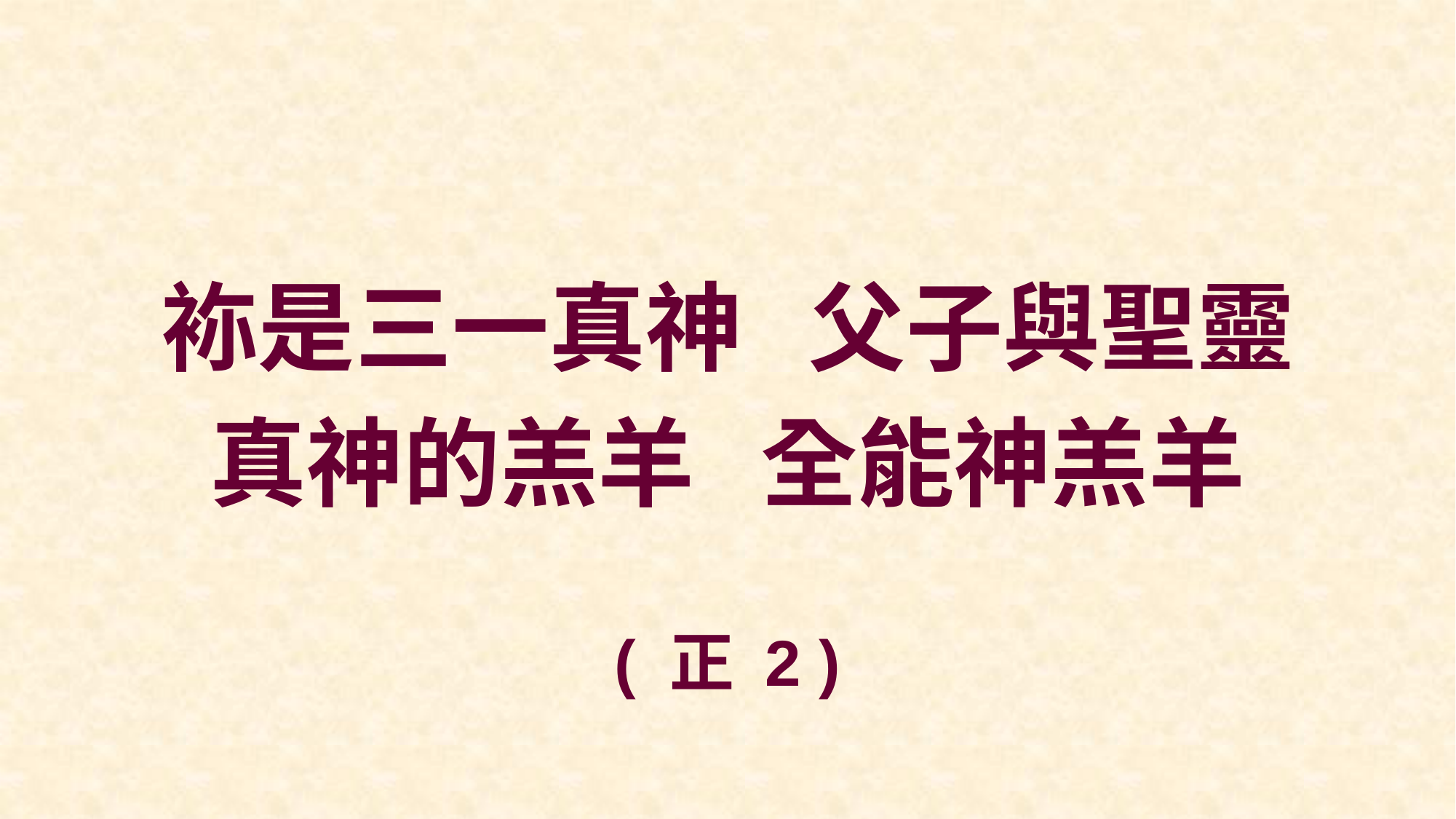

袮是三一真神   父子與聖靈
真神的羔羊   全能神羔羊
( 正 2 )